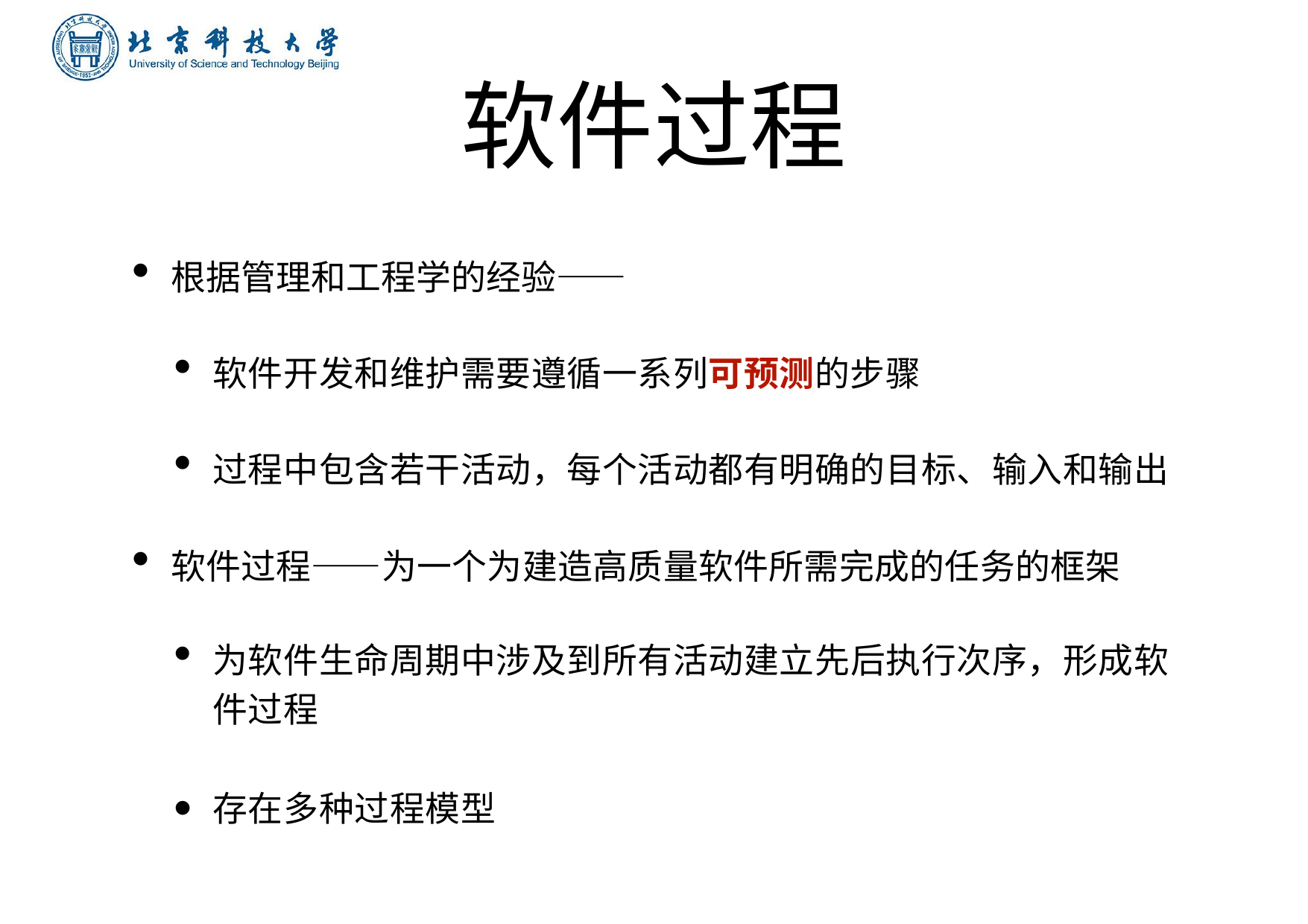

# 软件过程
根据管理和⼯程学的经验——
软件开发和维护需要遵循⼀系列可预测的步骤
过程中包含若⼲活动，每个活动都有明确的⽬标、输⼊和输出
软件过程——为⼀个为建造⾼质量软件所需完成的任务的框架
为软件⽣命周期中涉及到所有活动建⽴先后执⾏次序，形成软 件过程

存在多种过程模型